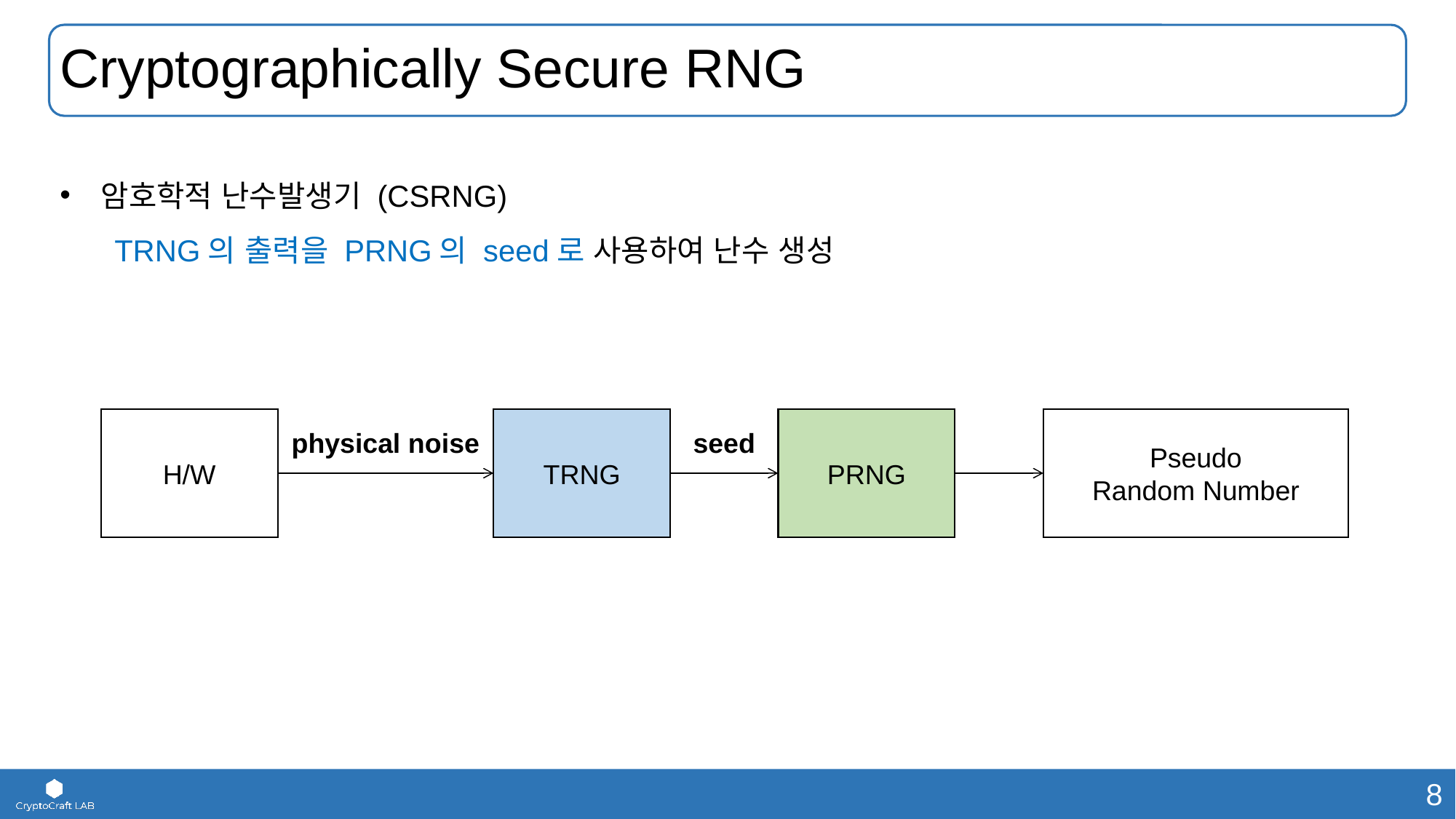

# Cryptographically Secure RNG
암호학적 난수발생기 (CSRNG)
TRNG의 출력을 PRNG의 seed로 사용하여 난수 생성
Pseudo
Random Number
H/W
TRNG
PRNG
physical noise
seed